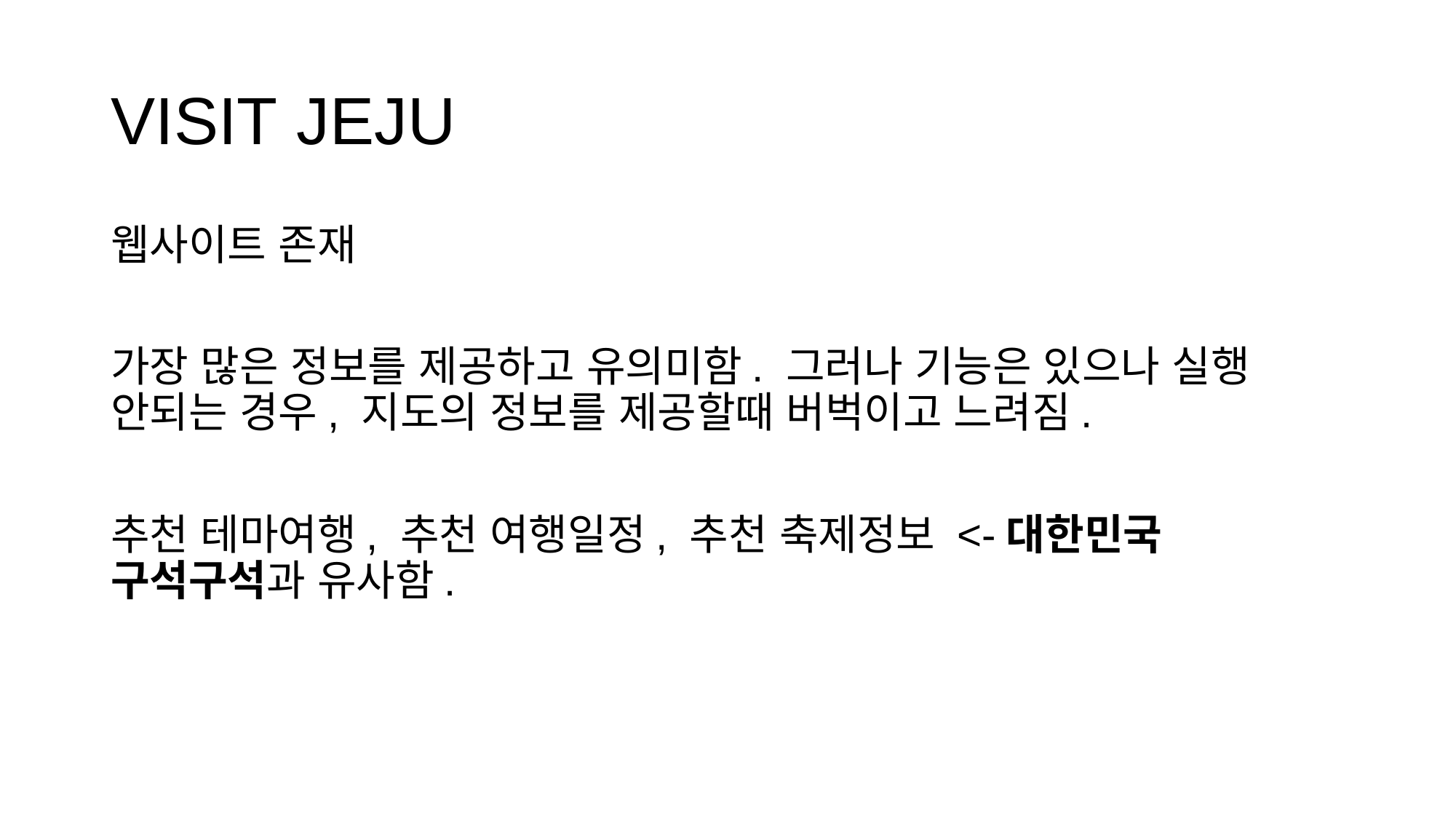

# VISIT JEJU
웹사이트 존재

가장 많은 정보를 제공하고 유의미함. 그러나 기능은 있으나 실행 안되는 경우, 지도의 정보를 제공할때 버벅이고 느려짐.

추천 테마여행, 추천 여행일정, 추천 축제정보 <-대한민국 구석구석과 유사함.